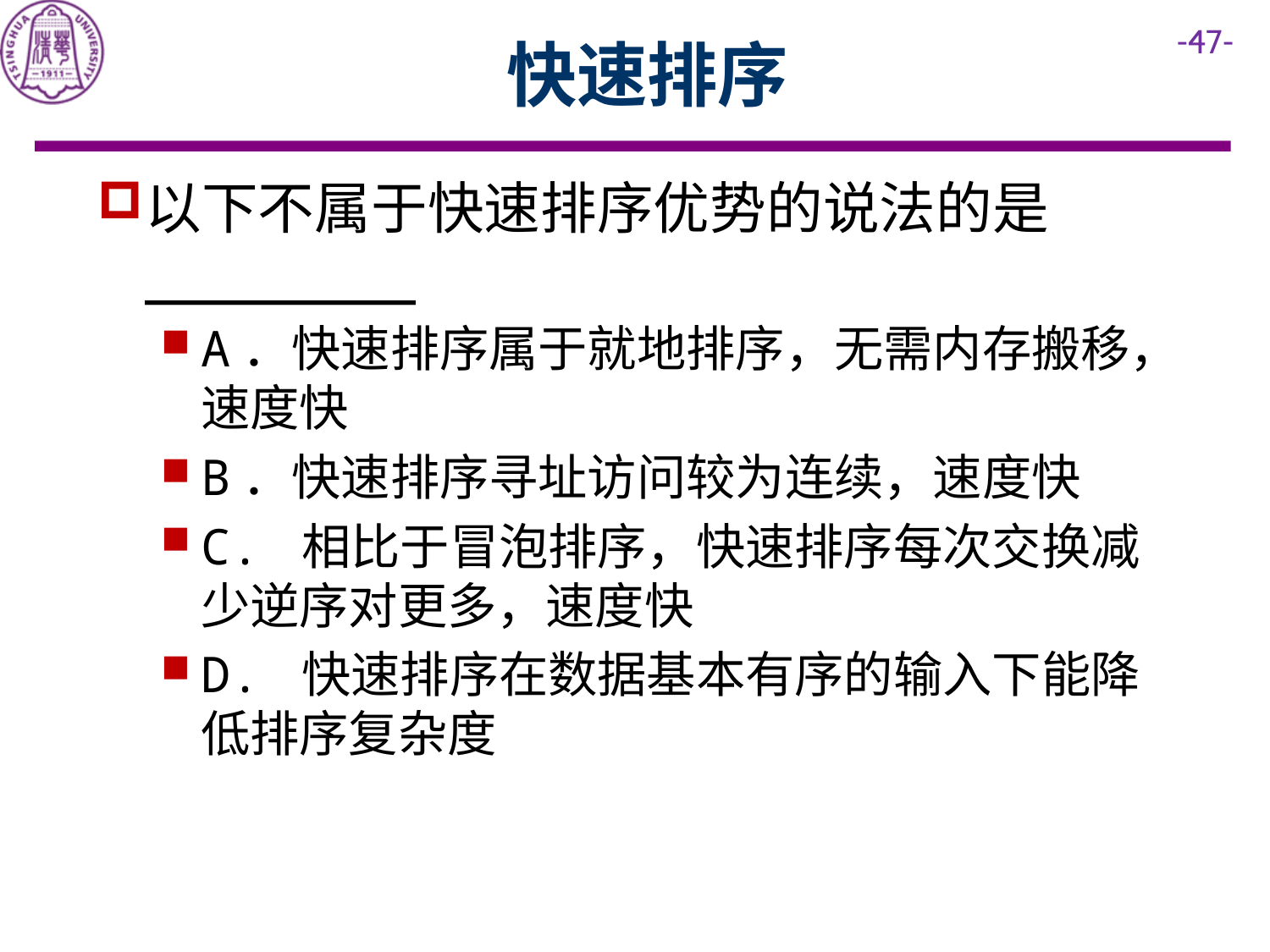

# 快速排序
以下不属于快速排序优势的说法的是________
A．快速排序属于就地排序，无需内存搬移，速度快
B．快速排序寻址访问较为连续，速度快
C. 相比于冒泡排序，快速排序每次交换减少逆序对更多，速度快
D. 快速排序在数据基本有序的输入下能降低排序复杂度